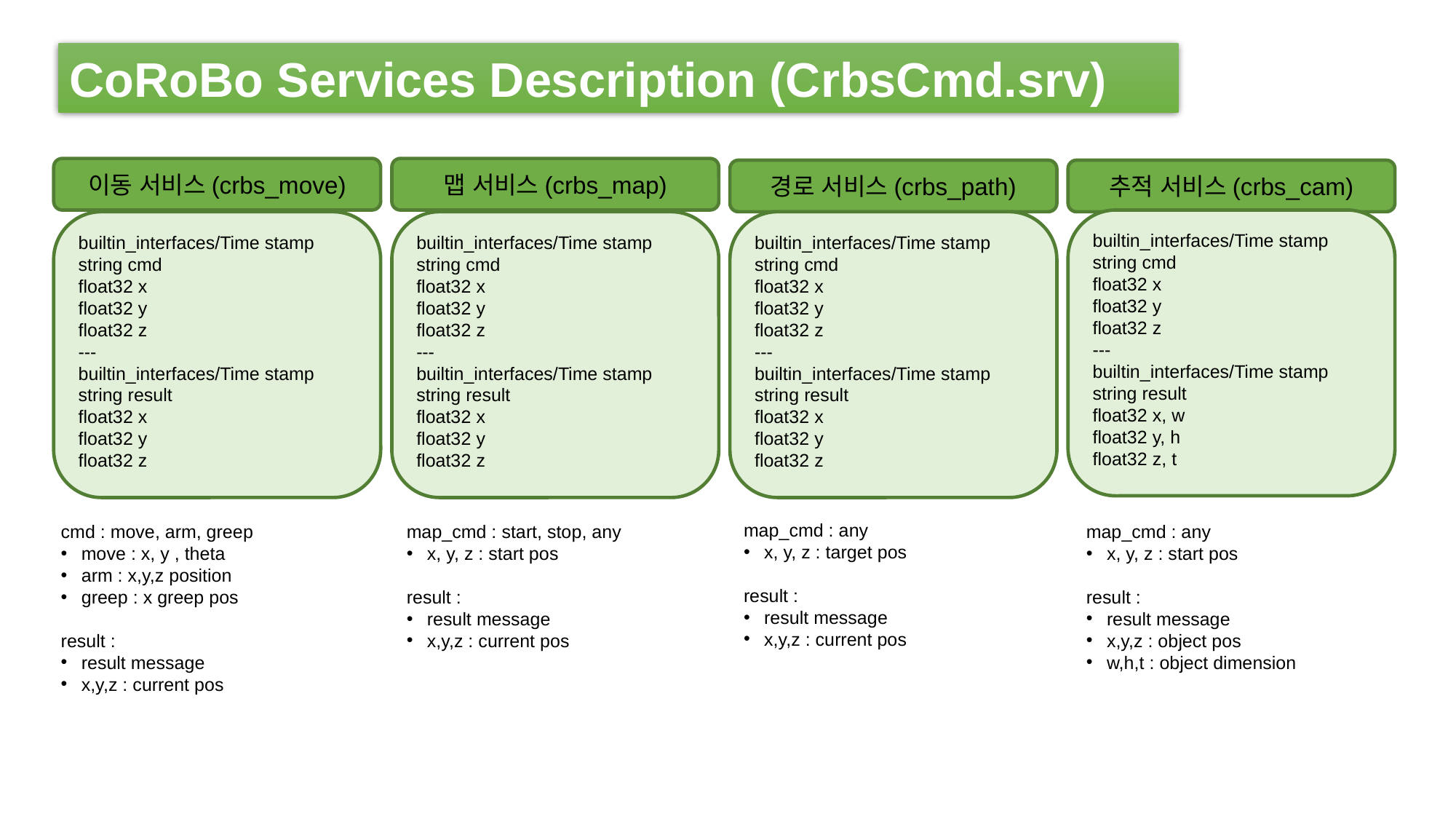

CoRoBo Services Description (CrbsCmd.srv)
이동 서비스(crbs_move)
맵 서비스(crbs_map)
경로 서비스(crbs_path)
추적 서비스(crbs_cam)
builtin_interfaces/Time stamp
string cmd
float32 x
float32 y
float32 z
---
builtin_interfaces/Time stamp
string result
float32 x, w
float32 y, h
float32 z, t
builtin_interfaces/Time stamp
string cmd
float32 x
float32 y
float32 z
---
builtin_interfaces/Time stamp
string result
float32 x
float32 y
float32 z
builtin_interfaces/Time stamp
string cmd
float32 x
float32 y
float32 z
---
builtin_interfaces/Time stamp
string result
float32 x
float32 y
float32 z
builtin_interfaces/Time stamp
string cmd
float32 x
float32 y
float32 z
---
builtin_interfaces/Time stamp
string result
float32 x
float32 y
float32 z
map_cmd : any
x, y, z : target pos

result :
result message
x,y,z : current pos

map_cmd : any
x, y, z : start pos

result :
result message
x,y,z : object pos
w,h,t : object dimension

cmd : move, arm, greep
move : x, y , theta
arm : x,y,z position
greep : x greep pos

result :
result message
x,y,z : current pos

map_cmd : start, stop, any
x, y, z : start pos

result :
result message
x,y,z : current pos